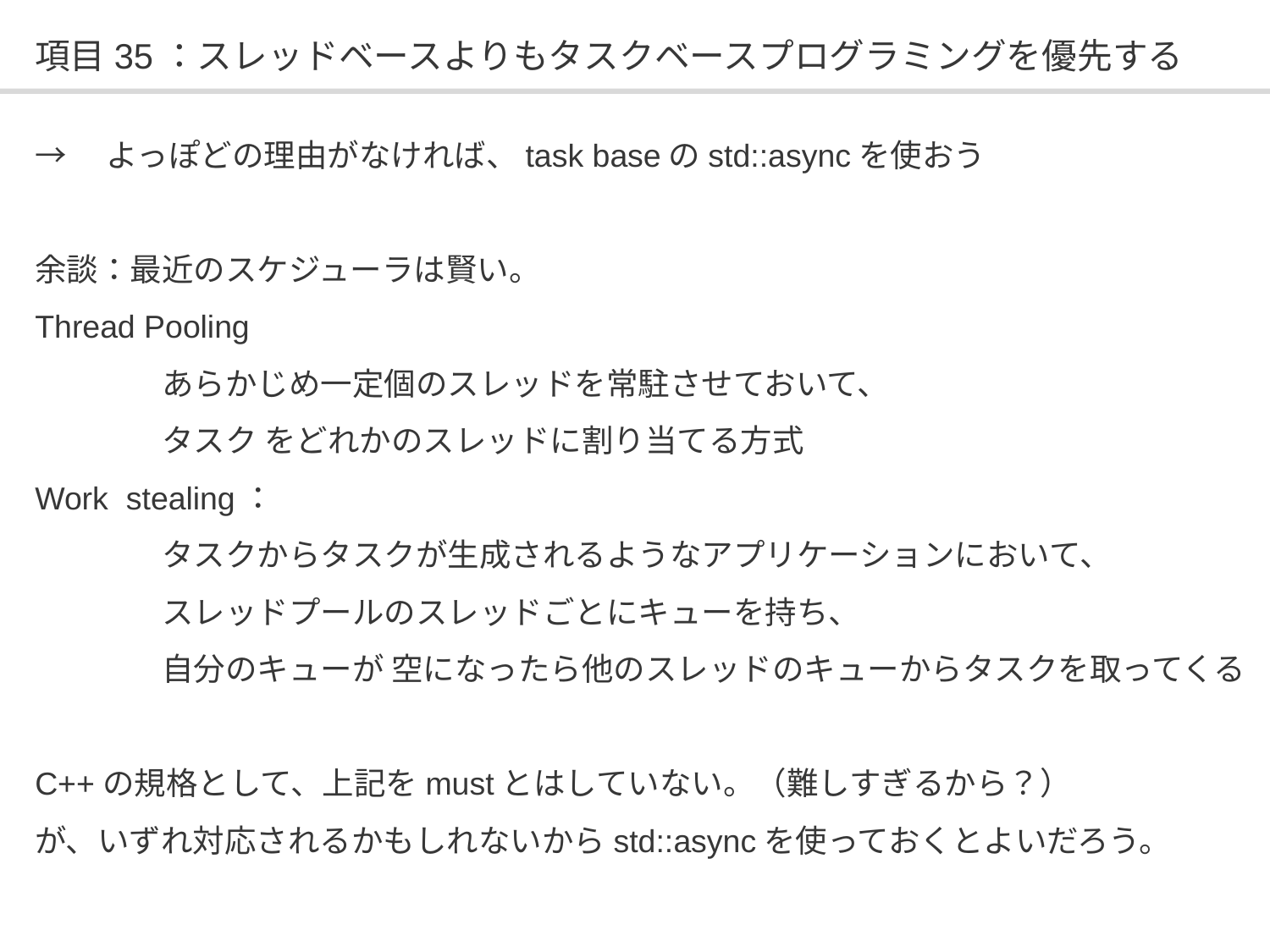

# 項目35：スレッドベースよりもタスクベースプログラミングを優先する
→　よっぽどの理由がなければ、task baseのstd::asyncを使おう

余談：最近のスケジューラは賢い。
Thread Pooling
	あらかじめ一定個のスレッドを常駐させておいて、
	タスク をどれかのスレッドに割り当てる方式
Work  stealing：
	タスクからタスクが生成されるようなアプリケーションにおいて、
	スレッドプールのスレッドごとにキューを持ち、
	自分のキューが 空になったら他のスレッドのキューからタスクを取ってくる

C++の規格として、上記をmustとはしていない。（難しすぎるから？）
が、いずれ対応されるかもしれないからstd::asyncを使っておくとよいだろう。